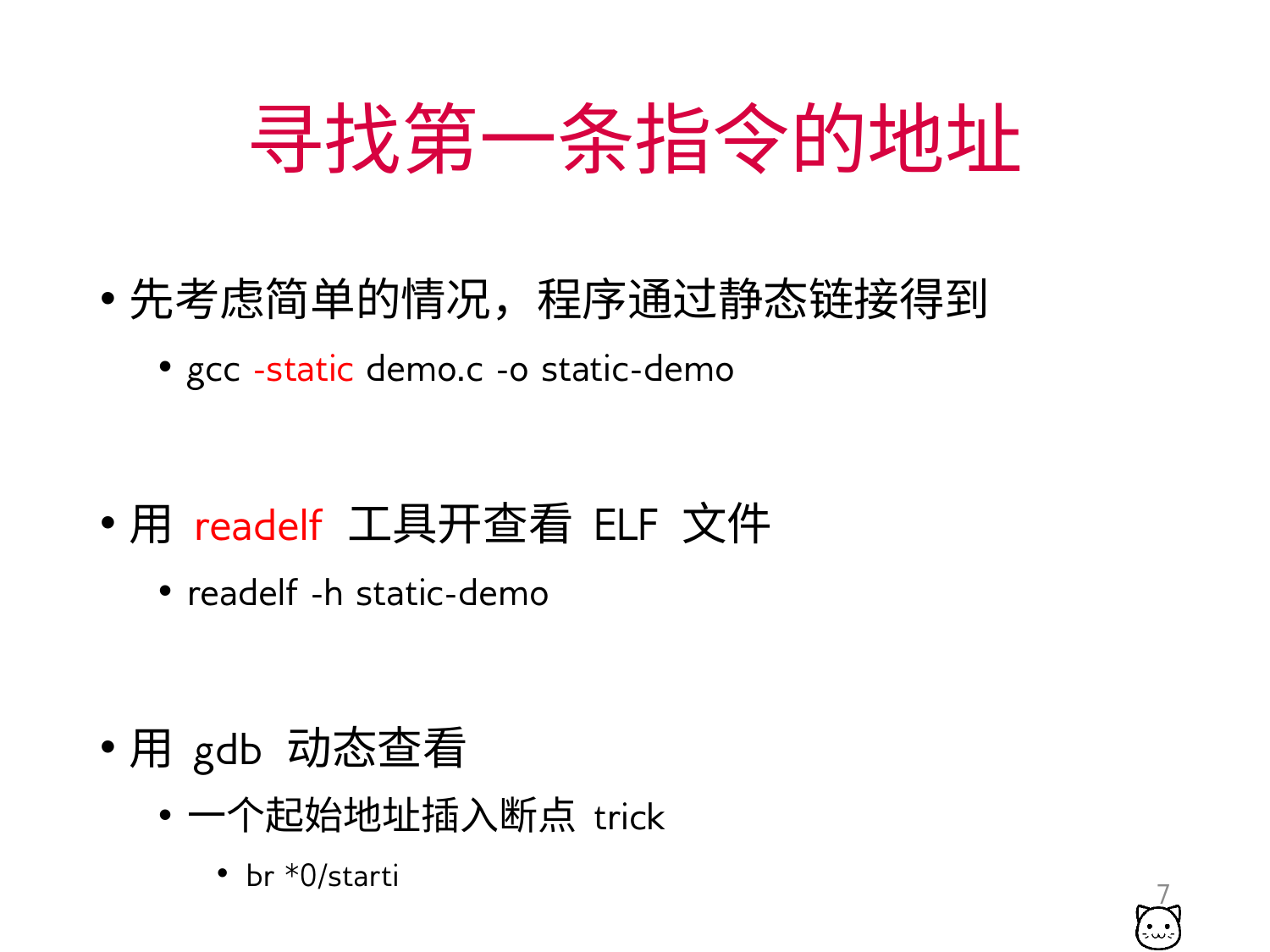

# 寻找第一条指令的地址
先考虑简单的情况，程序通过静态链接得到
gcc -static demo.c -o static-demo

用 readelf 工具开查看 ELF 文件
readelf -h static-demo

用 gdb 动态查看
一个起始地址插入断点 trick
br *0/starti
7